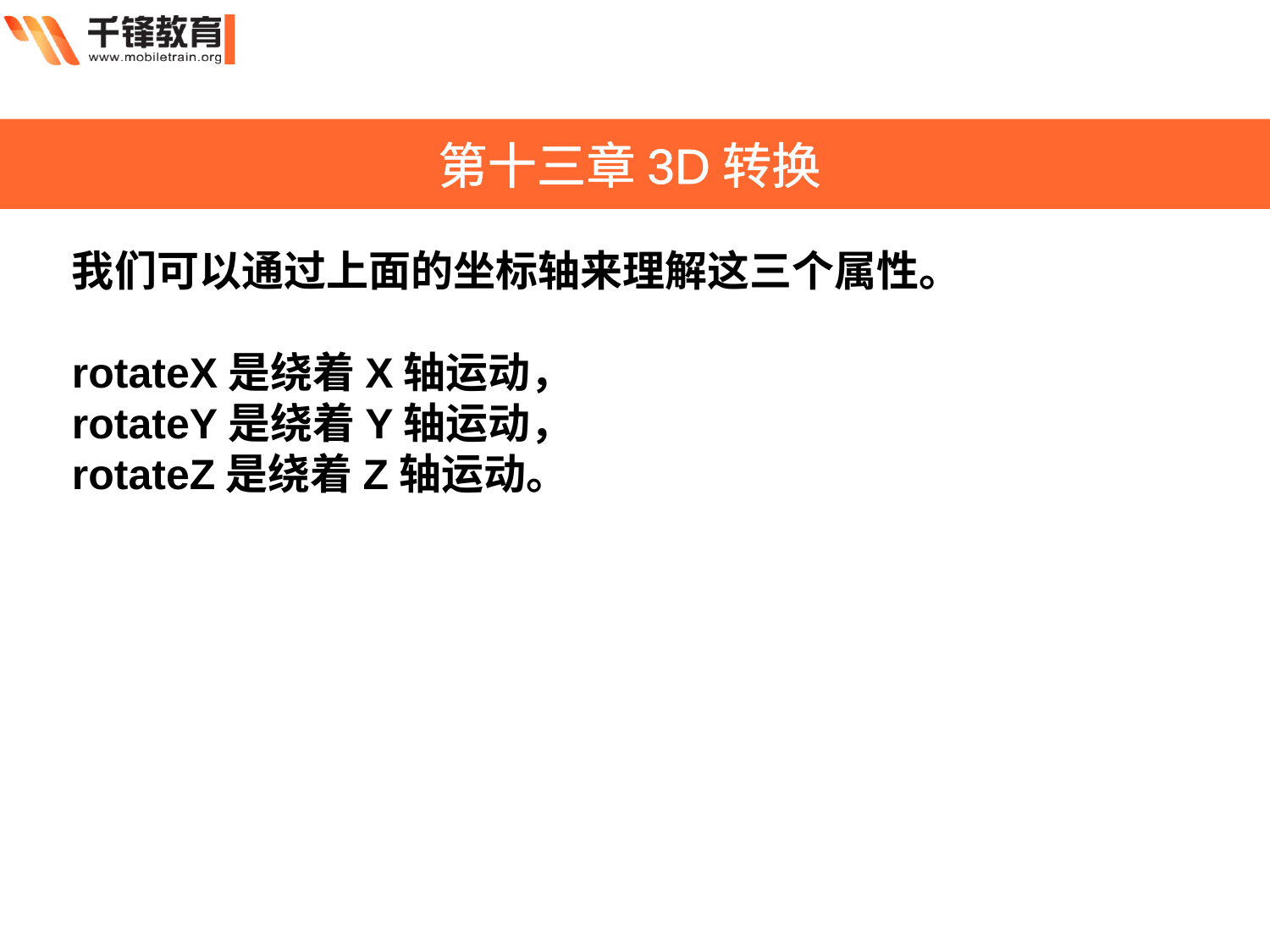

第十三章3D转换
我们可以通过上面的坐标轴来理解这三个属性。

rotateX是绕着X轴运动，
rotateY是绕着Y轴运动，
rotateZ是绕着Z轴运动。